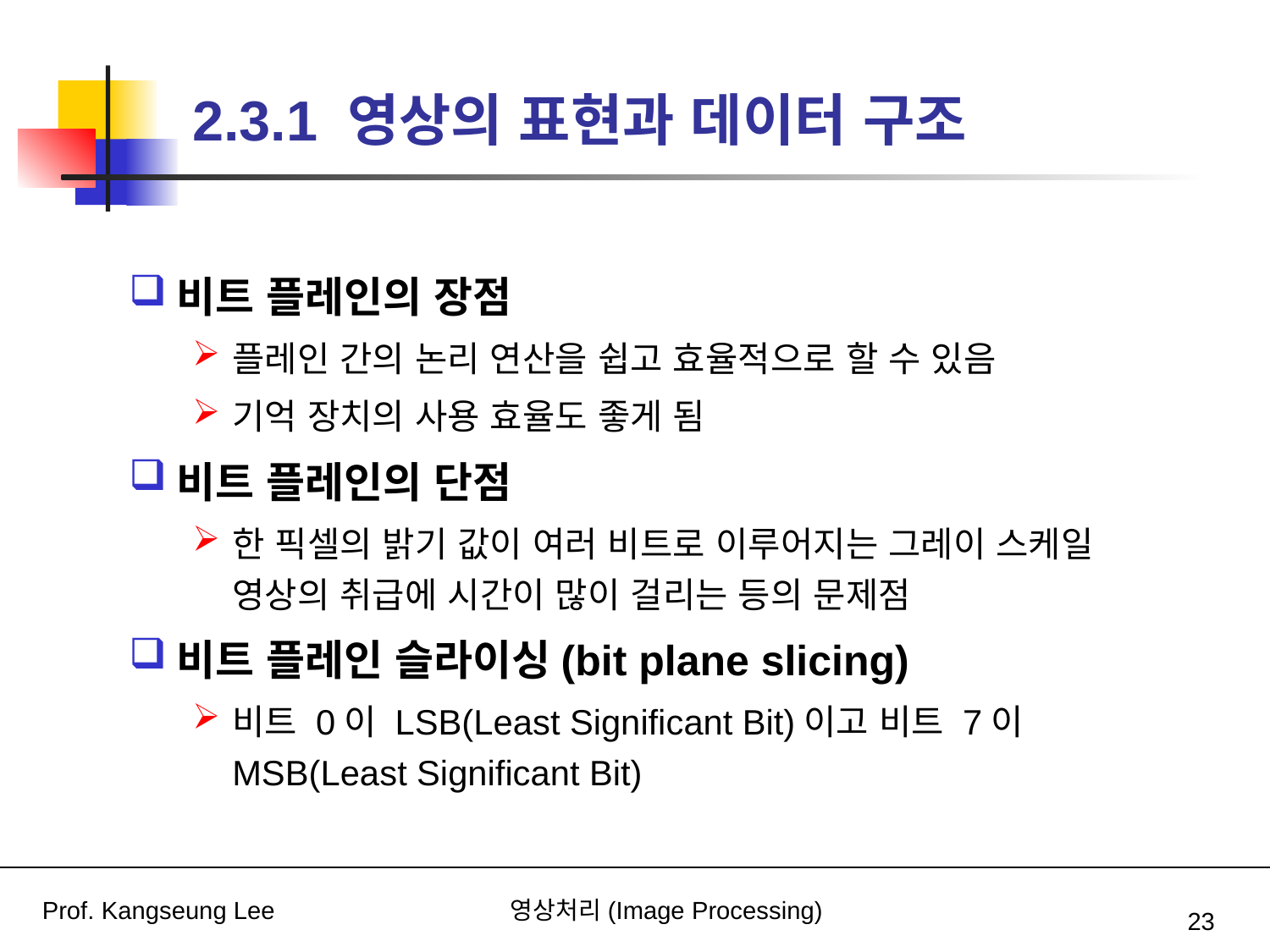

# 2.3.1 영상의 표현과 데이터 구조
비트 플레인의 장점
플레인 간의 논리 연산을 쉽고 효율적으로 할 수 있음
기억 장치의 사용 효율도 좋게 됨
비트 플레인의 단점
한 픽셀의 밝기 값이 여러 비트로 이루어지는 그레이 스케일 영상의 취급에 시간이 많이 걸리는 등의 문제점
비트 플레인 슬라이싱(bit plane slicing)
비트 0이 LSB(Least Significant Bit)이고 비트 7이 MSB(Least Significant Bit)
23

Prof. Kangseung Lee